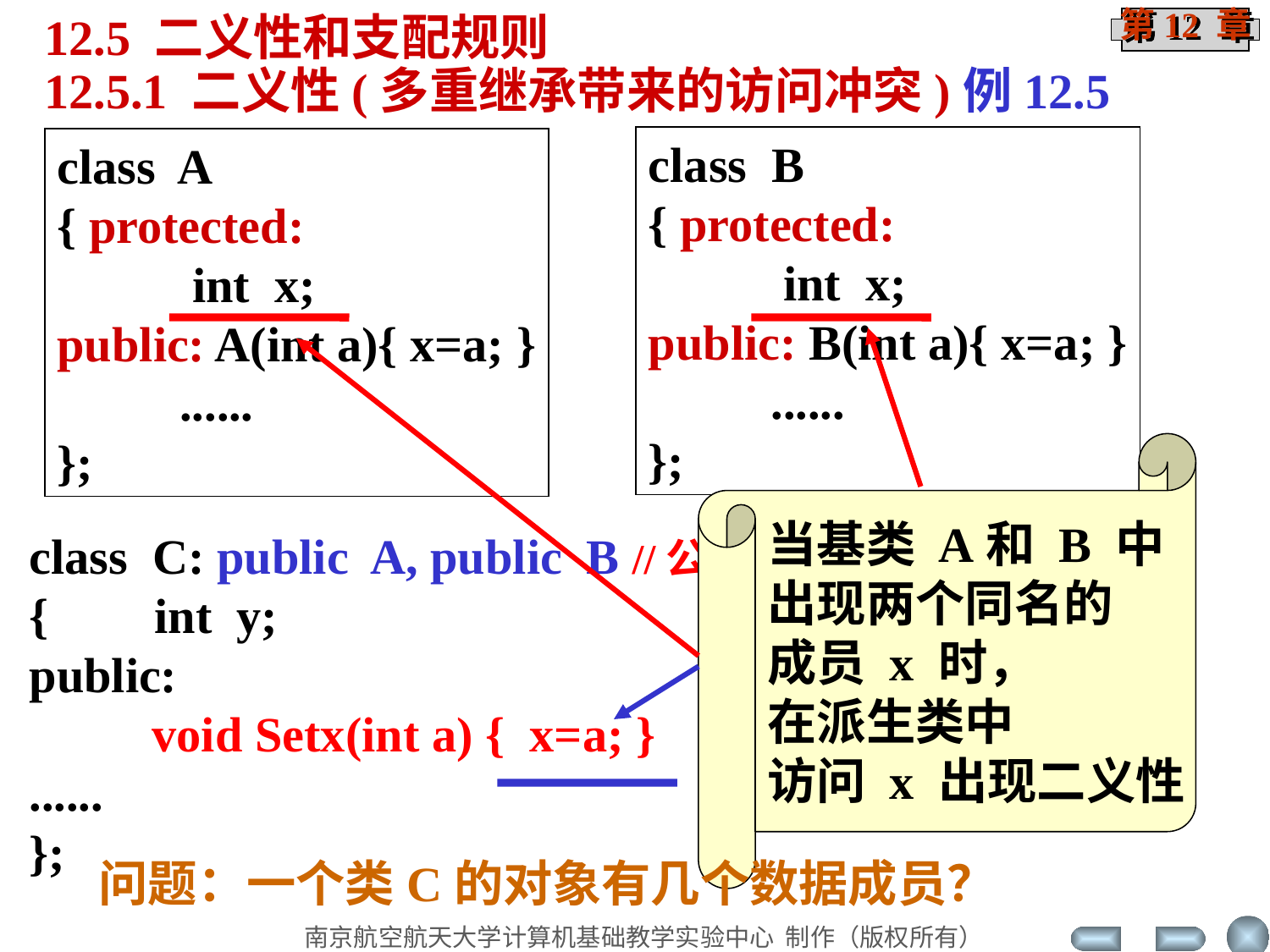

12.5 二义性和支配规则
12.5.1 二义性(多重继承带来的访问冲突)例12.5
class  B
{ protected:
           int  x;
public: B(int a){ x=a; }
          ......
};
class  A
{ protected:
           int  x;
public: A(int a){ x=a; }
          ......
};

当基类 A和 B 中
出现两个同名的
成员 x 时，
在派生类中
访问 x 出现二义性

class  C: public  A, public  B //公有继承  A 和 B
{          int  y;
public:
          void Setx(int a) {  x=a; }
......
};
问题：一个类C的对象有几个数据成员？